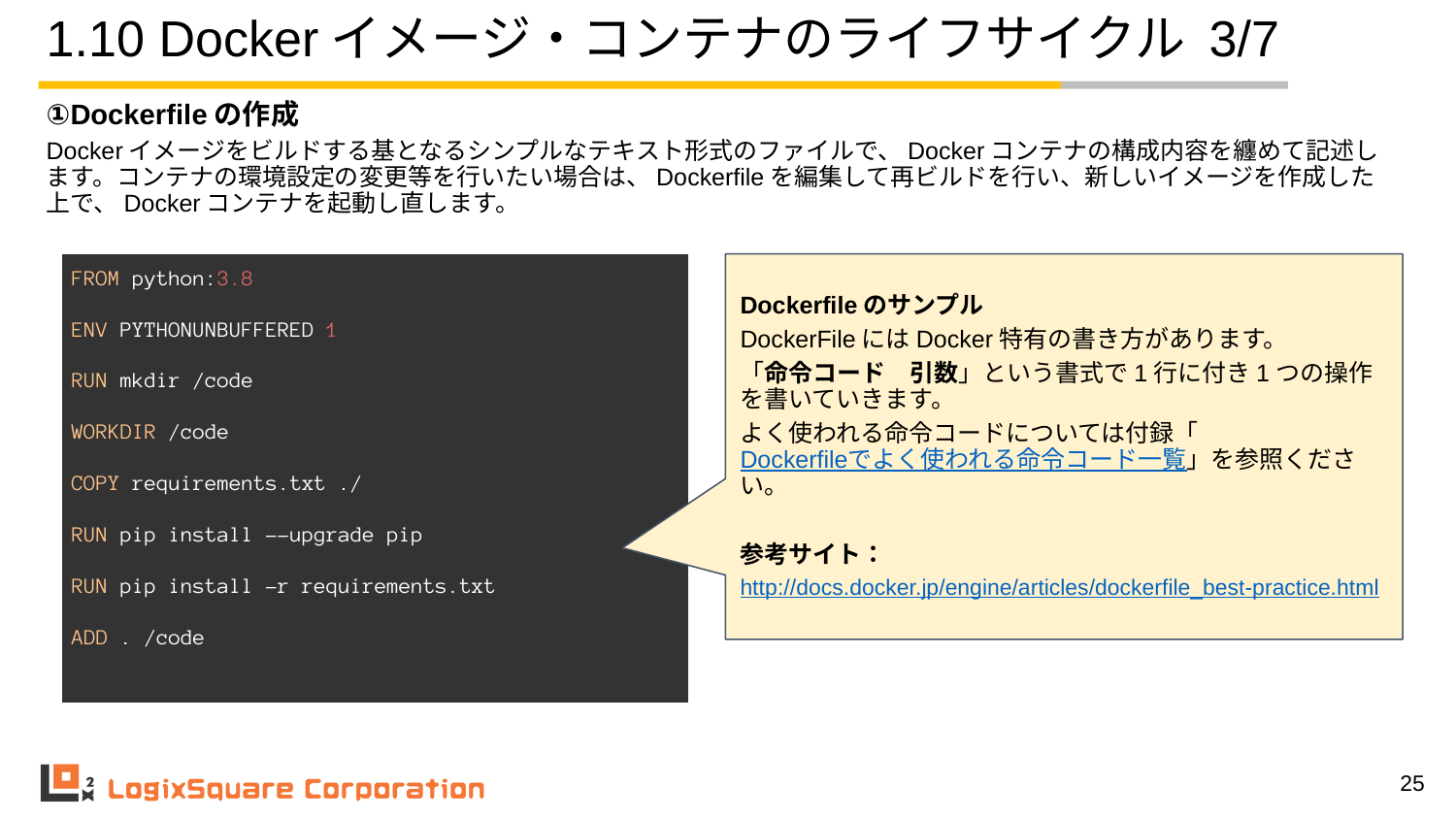

# 1.10 Dockerイメージ・コンテナのライフサイクル 3/7
①Dockerfileの作成
Dockerイメージをビルドする基となるシンプルなテキスト形式のファイルで、Dockerコンテナの構成内容を纏めて記述します。コンテナの環境設定の変更等を行いたい場合は、Dockerfileを編集して再ビルドを行い、新しいイメージを作成した上で、Dockerコンテナを起動し直します。

| FROM python:3.8 ENV PYTHONUNBUFFERED 1 RUN mkdir /code WORKDIR /code COPY requirements.txt ./ RUN pip install --upgrade pip RUN pip install -r requirements.txt ADD . /code |
| --- |
Dockerfileのサンプル
DockerFileにはDocker特有の書き方があります。
「命令コード　引数」という書式で1行に付き1つの操作を書いていきます。
よく使われる命令コードについては付録「Dockerfileでよく使われる命令コード一覧」を参照ください。

参考サイト：
http://docs.docker.jp/engine/articles/dockerfile_best-practice.html
25